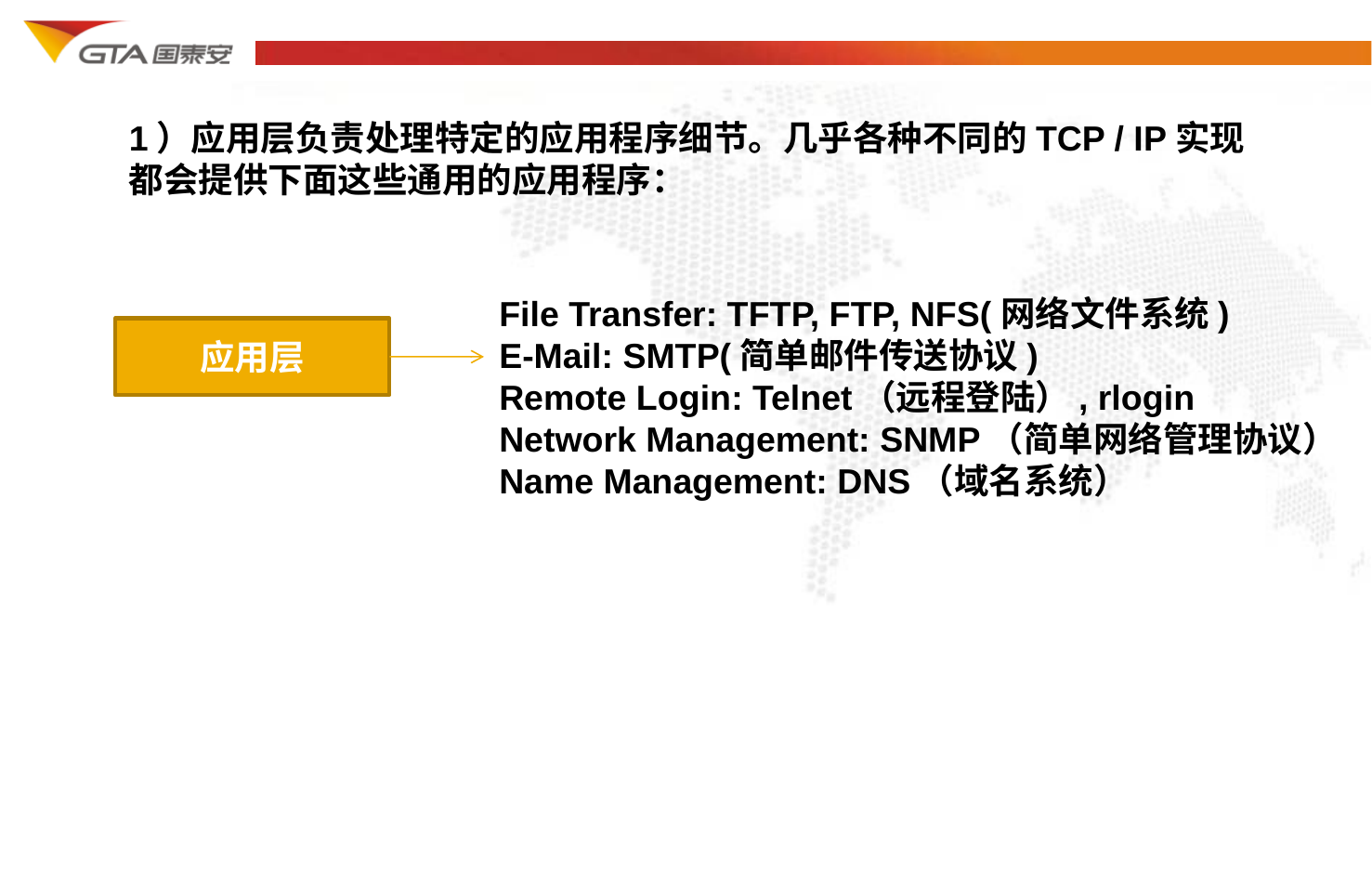

1）应用层负责处理特定的应用程序细节。几乎各种不同的TCP / IP实现都会提供下面这些通用的应用程序：
File Transfer: TFTP, FTP, NFS(网络文件系统)
E-Mail: SMTP(简单邮件传送协议)
Remote Login: Telnet（远程登陆）, rlogin
Network Management: SNMP（简单网络管理协议）
Name Management: DNS（域名系统）
应用层